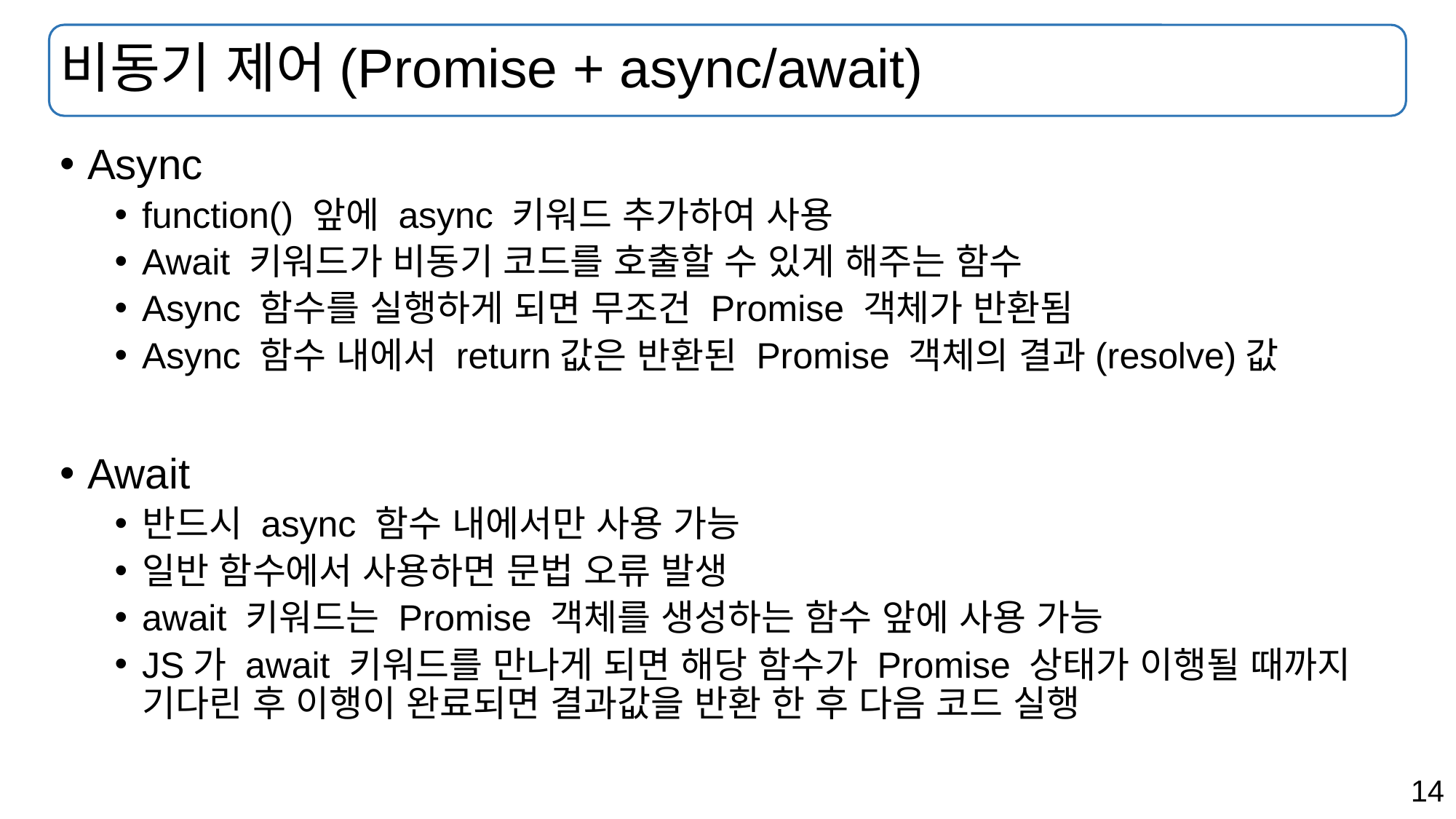

# 비동기 제어(Promise + async/await)
Async
function() 앞에 async 키워드 추가하여 사용
Await 키워드가 비동기 코드를 호출할 수 있게 해주는 함수
Async 함수를 실행하게 되면 무조건 Promise 객체가 반환됨
Async 함수 내에서 return값은 반환된 Promise 객체의 결과(resolve)값

Await
반드시 async 함수 내에서만 사용 가능
일반 함수에서 사용하면 문법 오류 발생
await 키워드는 Promise 객체를 생성하는 함수 앞에 사용 가능
JS가 await 키워드를 만나게 되면 해당 함수가 Promise 상태가 이행될 때까지 기다린 후 이행이 완료되면 결과값을 반환 한 후 다음 코드 실행